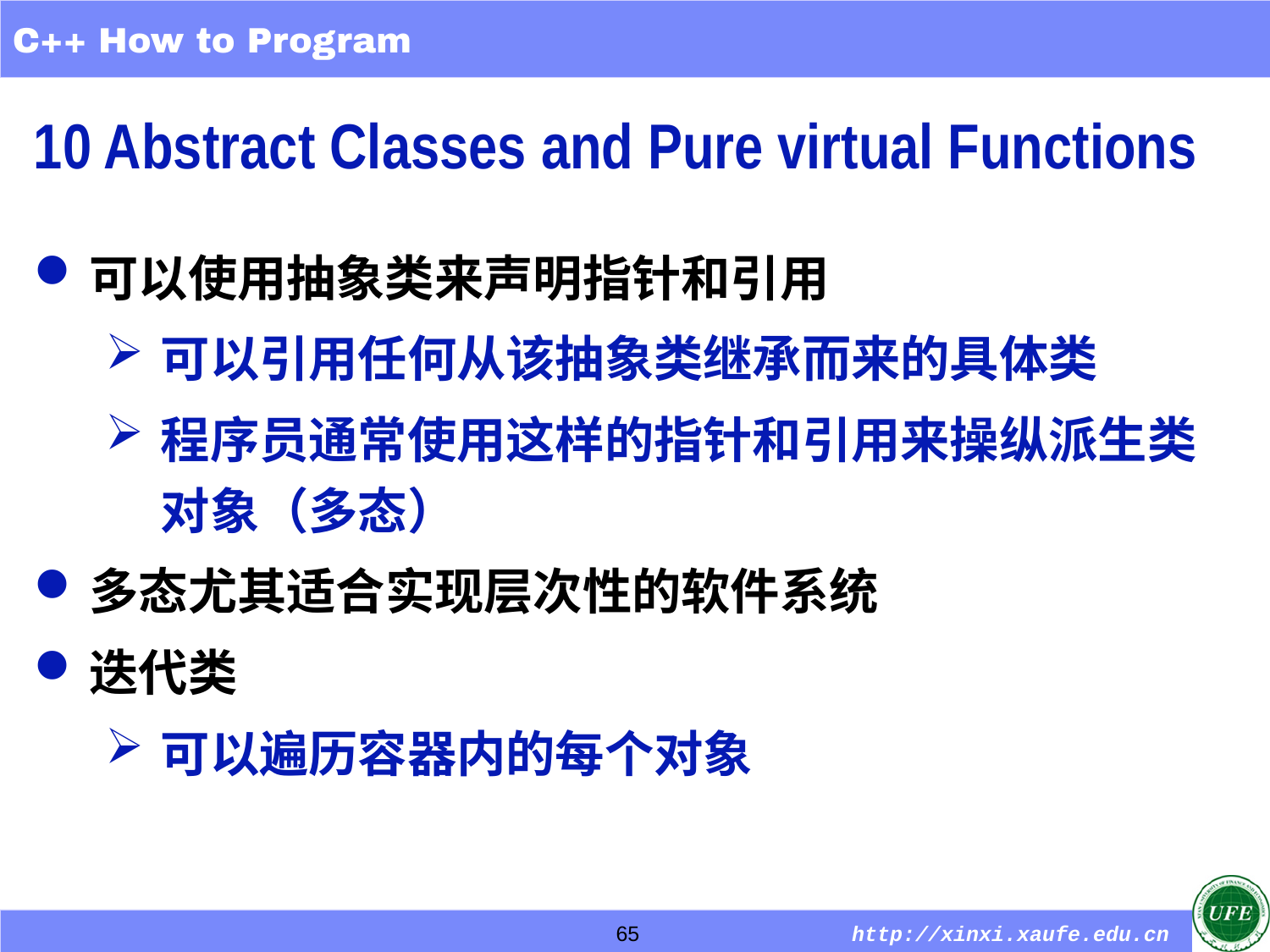

10 Abstract Classes and Pure virtual Functions
可以使用抽象类来声明指针和引用
可以引用任何从该抽象类继承而来的具体类
程序员通常使用这样的指针和引用来操纵派生类对象（多态）
多态尤其适合实现层次性的软件系统
迭代类
可以遍历容器内的每个对象
65